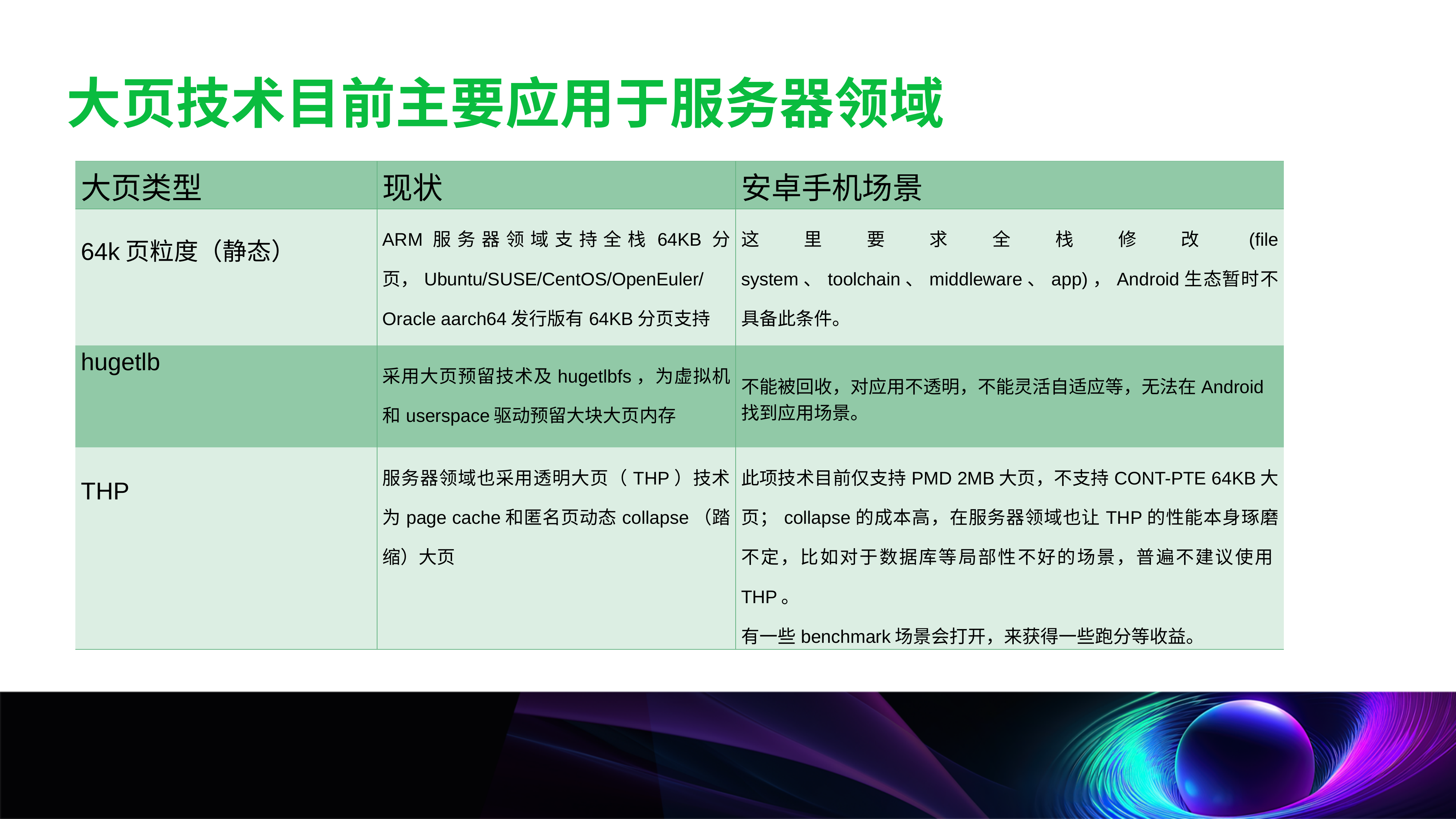

大页技术目前主要应用于服务器领域
| 大页类型 | 现状 | 安卓手机场景 |
| --- | --- | --- |
| 64k页粒度（静态） | ARM服务器领域支持全栈64KB分页，Ubuntu/SUSE/CentOS/OpenEuler/ Oracle aarch64发行版有64KB分页支持 | 这里要求全栈修改(file system、toolchain、middleware、app)，Android生态暂时不具备此条件。 |
| hugetlb | 采用大页预留技术及hugetlbfs，为虚拟机和userspace驱动预留大块大页内存 | 不能被回收，对应用不透明，不能灵活自适应等，无法在Android找到应用场景。 |
| THP | 服务器领域也采用透明大页（THP）技术为page cache和匿名页动态collapse（踏缩）大页 | 此项技术目前仅支持PMD 2MB大页，不支持CONT-PTE 64KB大页；collapse的成本高，在服务器领域也让THP的性能本身琢磨不定，比如对于数据库等局部性不好的场景，普遍不建议使用THP。 有一些benchmark场景会打开，来获得一些跑分等收益。 |